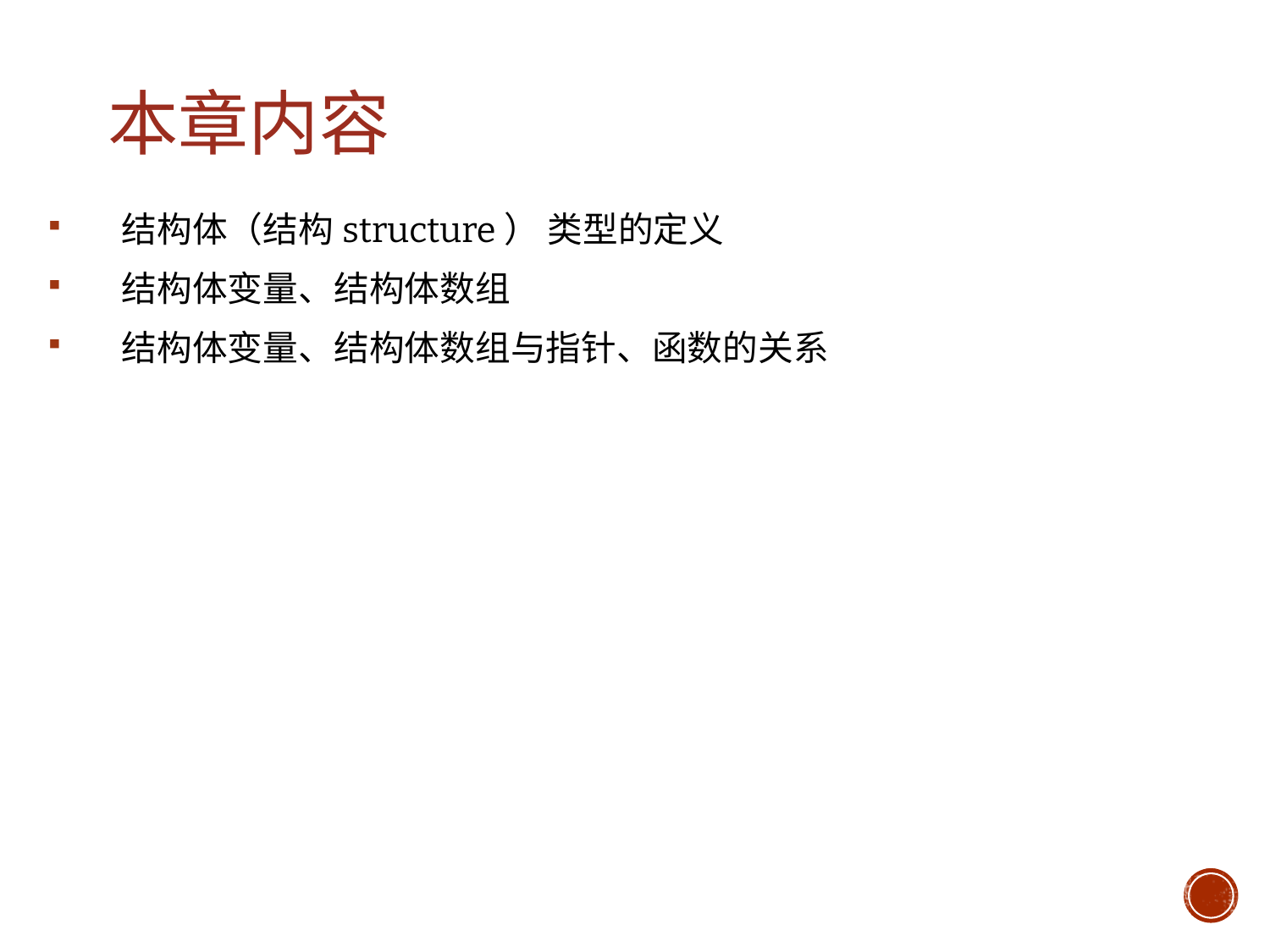

# 本章内容
结构体（结构structure） 类型的定义
结构体变量、结构体数组
结构体变量、结构体数组与指针、函数的关系
2